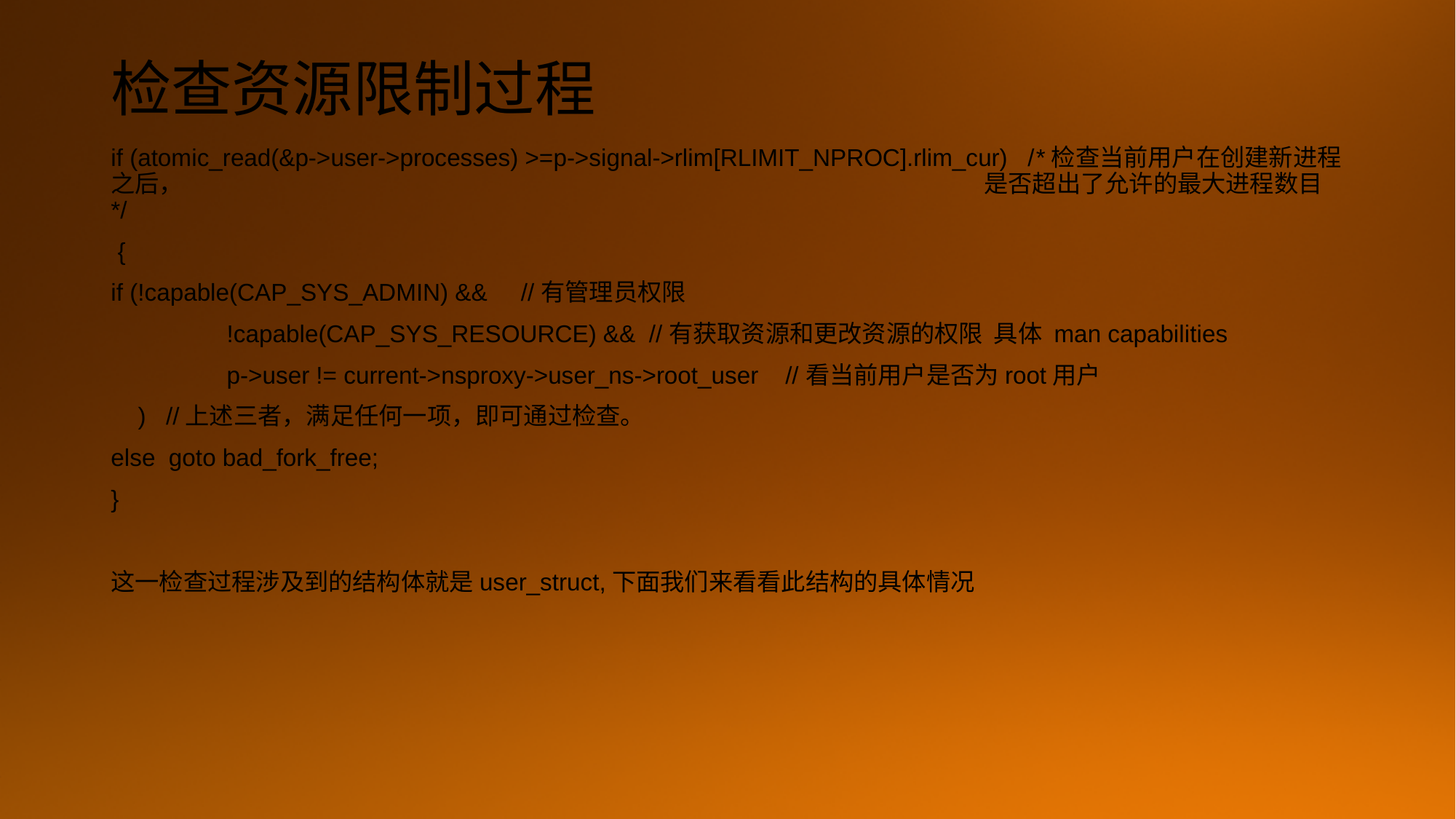

# 检查资源限制过程
if (atomic_read(&p->user->processes) >=p->signal->rlim[RLIMIT_NPROC].rlim_cur)   /*检查当前用户在创建新进程之后，								是否超出了允许的最大进程数目*/
 {
if (!capable(CAP_SYS_ADMIN) &&     //有管理员权限
	 !capable(CAP_SYS_RESOURCE) &&  //有获取资源和更改资源的权限  具体 man capabilities
	 p->user != current->nsproxy->user_ns->root_user    //看当前用户是否为root用户
    )   //上述三者，满足任何一项，即可通过检查。
else  goto bad_fork_free;
}

这一检查过程涉及到的结构体就是user_struct,下面我们来看看此结构的具体情况